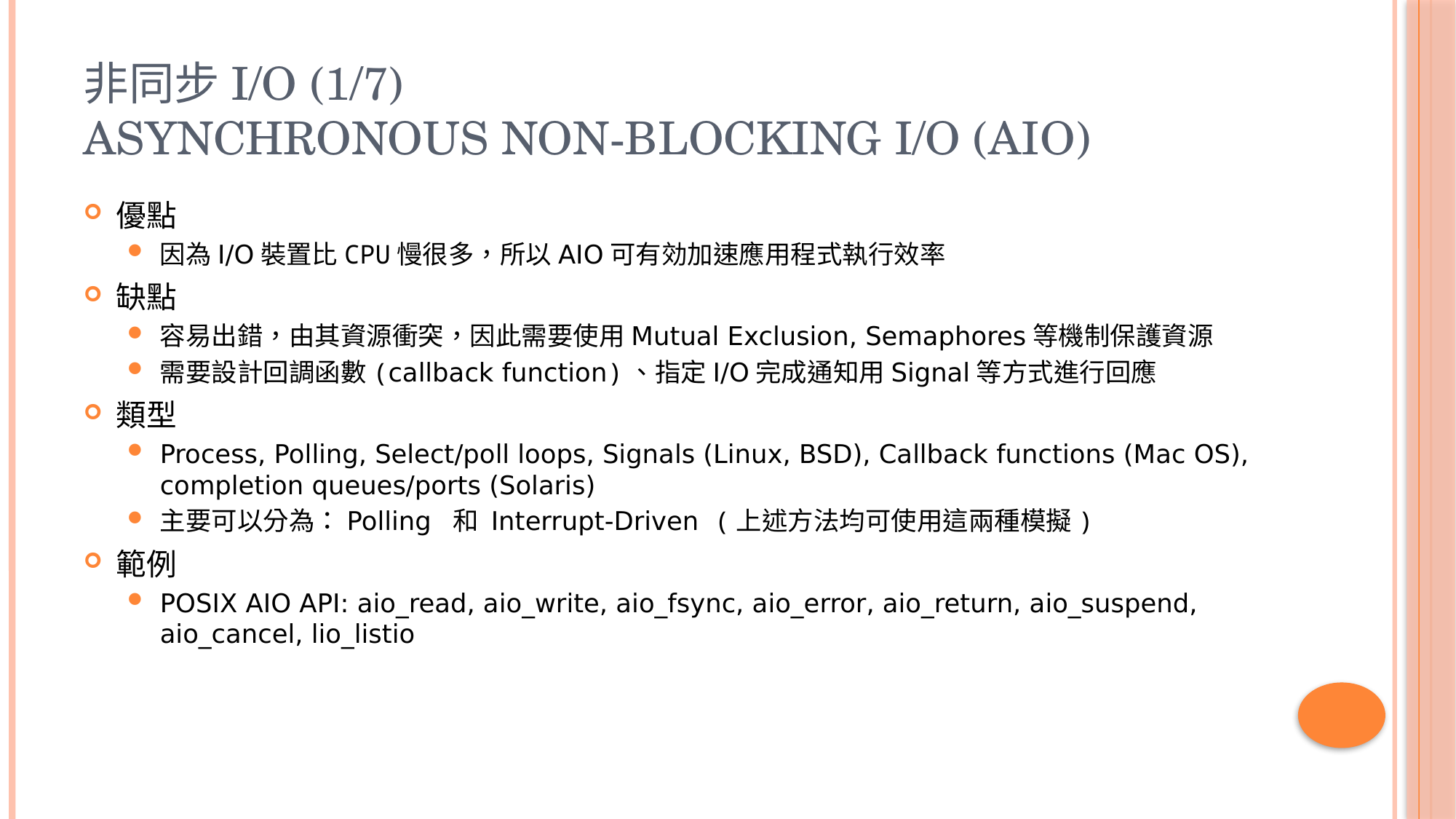

# 非同步I/O (1/7) Asynchronous non-blocking I/O (AIO)
優點
因為I/O裝置比CPU慢很多，所以AIO可有効加速應用程式執行效率
缺點
容易出錯，由其資源衝突，因此需要使用Mutual Exclusion, Semaphores等機制保護資源
需要設計回調函數(callback function)、指定I/O完成通知用Signal等方式進行回應
類型
Process, Polling, Select/poll loops, Signals (Linux, BSD), Callback functions (Mac OS), completion queues/ports (Solaris)
主要可以分為：Polling 和 Interrupt-Driven (上述方法均可使用這兩種模擬)
範例
POSIX AIO API: aio_read, aio_write, aio_fsync, aio_error, aio_return, aio_suspend, aio_cancel, lio_listio